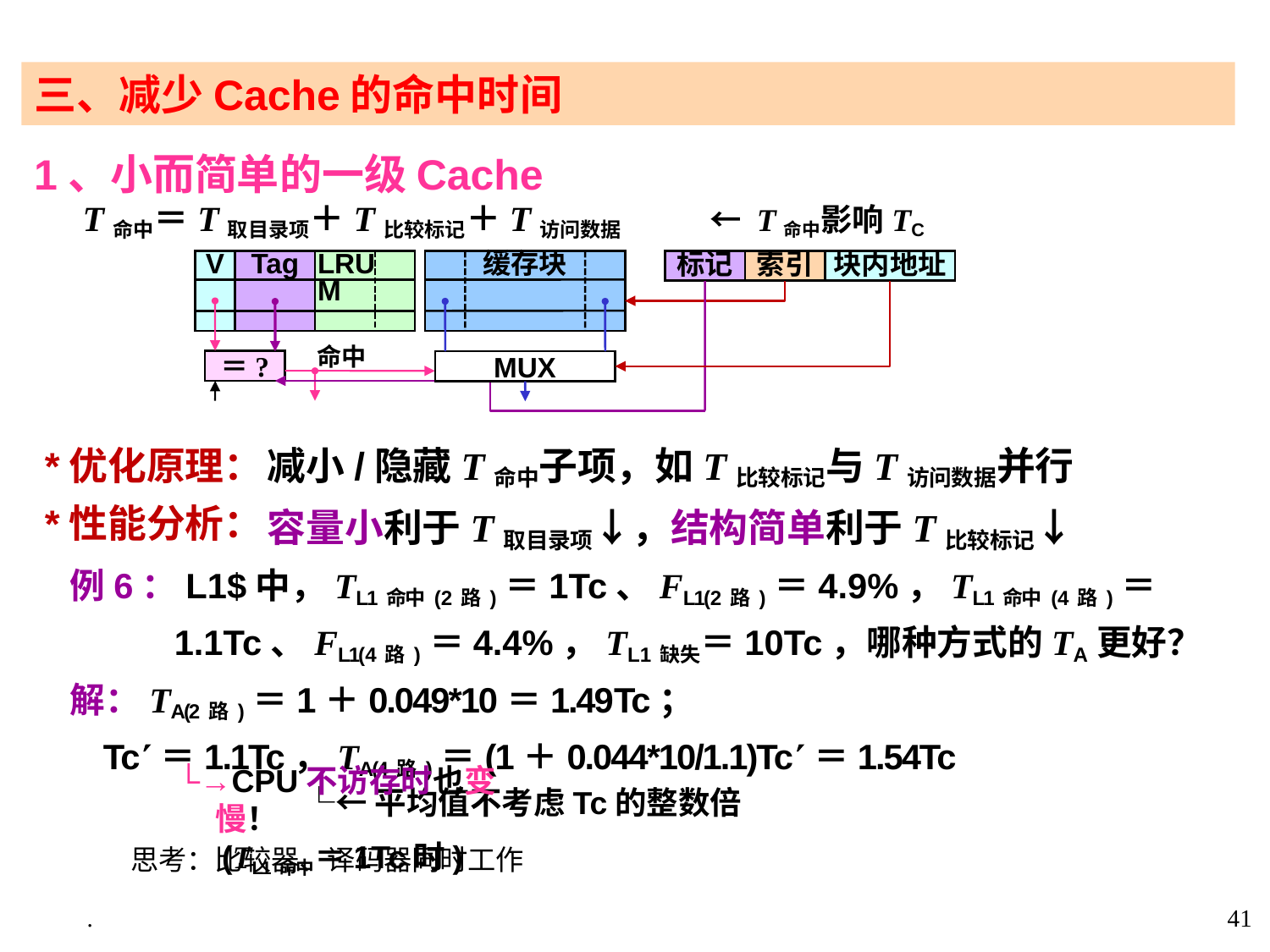

三、减少Cache的命中时间
1、小而简单的一级Cache
     T命中＝T取目录项＋T比较标记＋T访问数据           ← T命中影响TC

 *优化原理：
 *性能分析：
Tag
LRU  M
缓存块

标记
索引
块内地址
V

命中
＝?

MUX

减小/隐藏T命中子项，如T比较标记与T访问数据并行
容量小利于T取目录项↓，结构简单利于T比较标记↓
   例6：L1$中，TL1命中(2路)＝1Tc、FL1(2路)＝4.9%，TL1命中(4路)＝1.1Tc、FL1(4路)＝4.4%，TL1缺失＝10Tc，哪种方式的TA更好？
   解：TA(2路)＝1＋0.049*10＝1.49Tc；
        Tc′＝1.1Tc，TA(4路)＝(1＋0.044*10/1.1)Tc′＝1.54Tc
                                     └←平均值不考虑Tc的整数倍
└→CPU不访存时也变慢！
     (TL1命中＝1Tc时)
思考：比较器、译码器同时工作
.
41